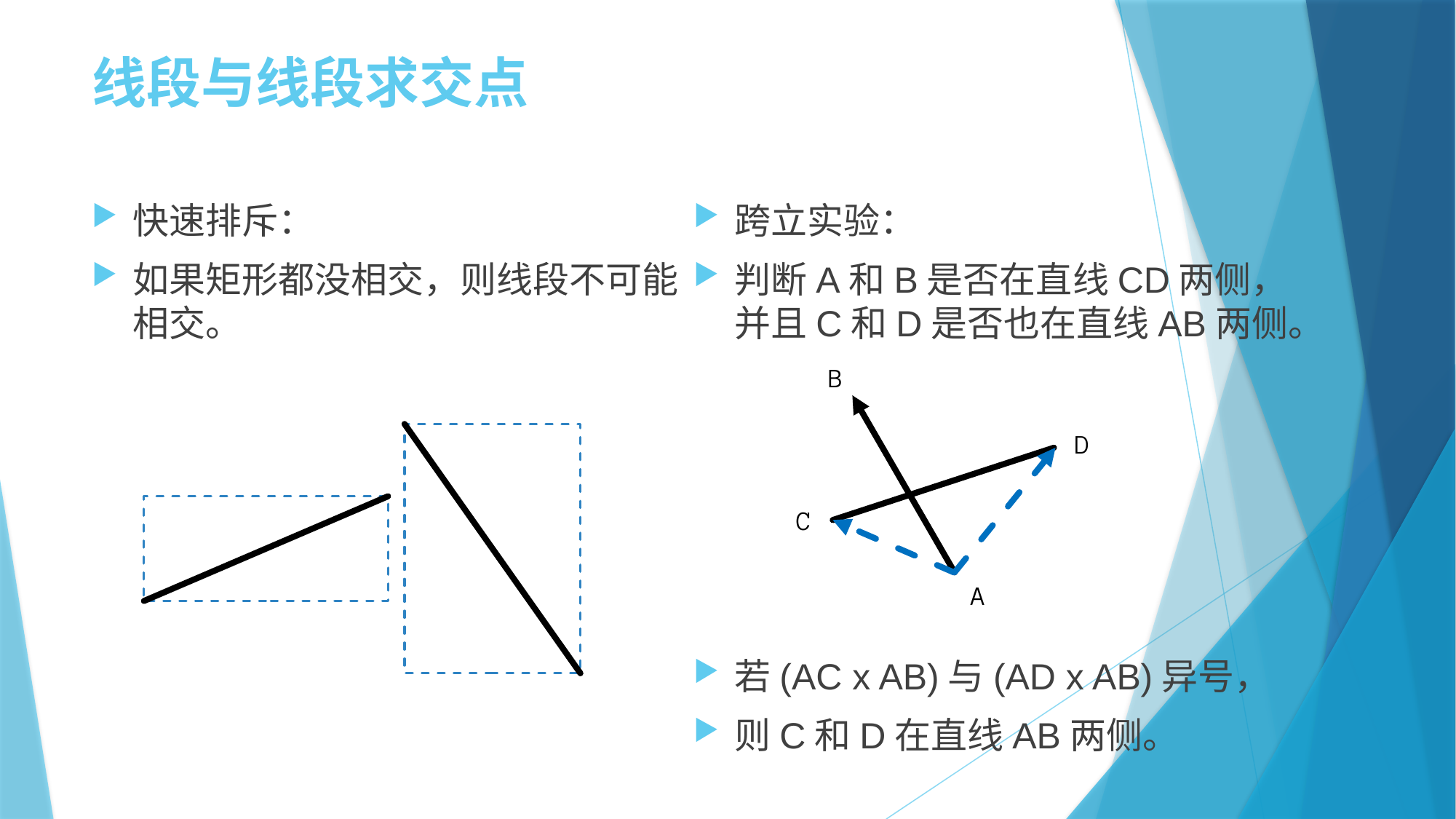

# 线段与线段求交点
快速排斥：
如果矩形都没相交，则线段不可能相交。

跨立实验：
判断A和B是否在直线CD两侧，并且C和D是否也在直线AB两侧。

若(AC x AB)与(AD x AB)异号，
则C和D在直线AB两侧。
B
D

C
A